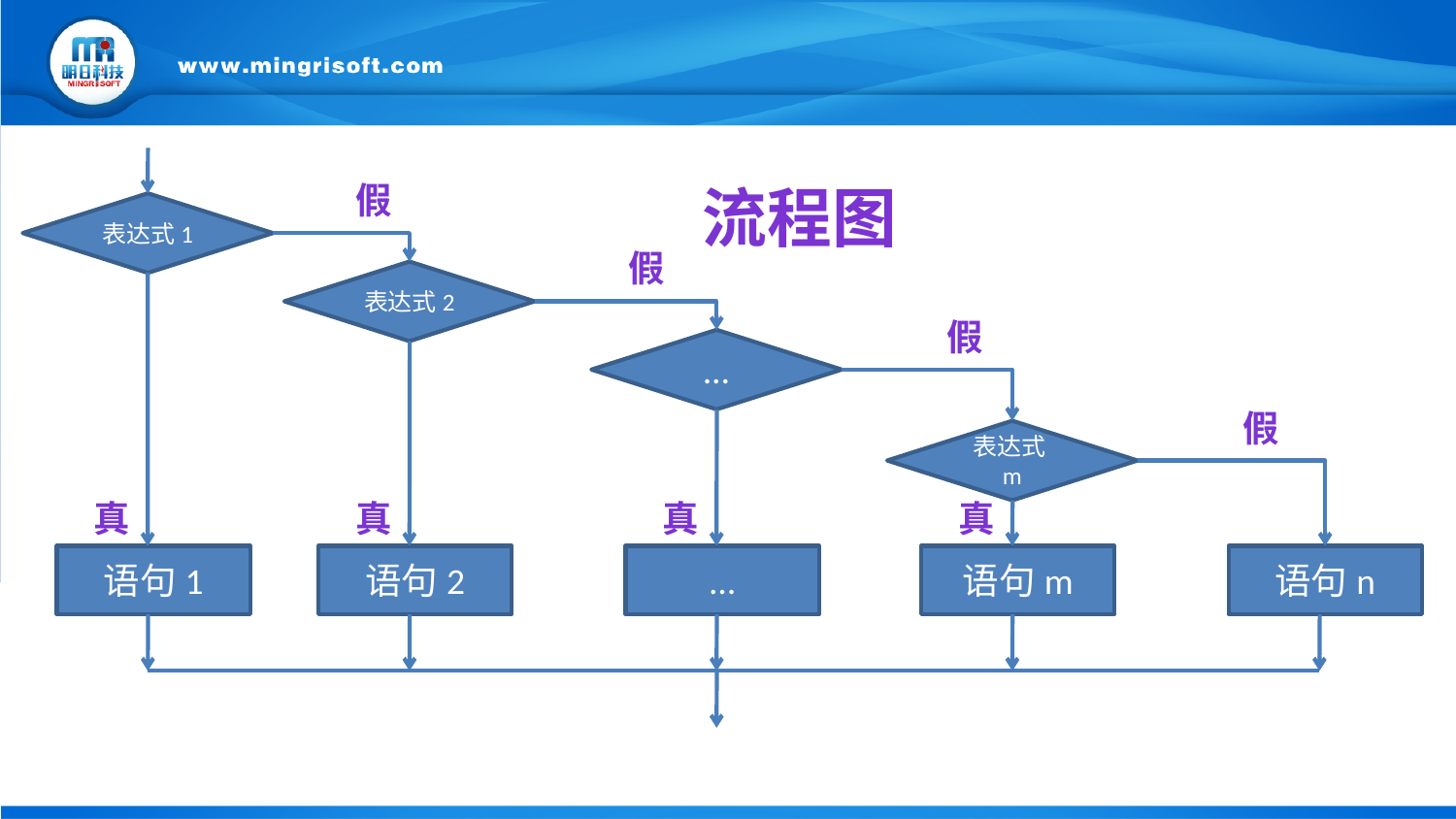

流程图
表达式1
表达式2
…
表达式m
语句1
语句2
…
语句m
语句n
假
假
假
假
真
真
真
真